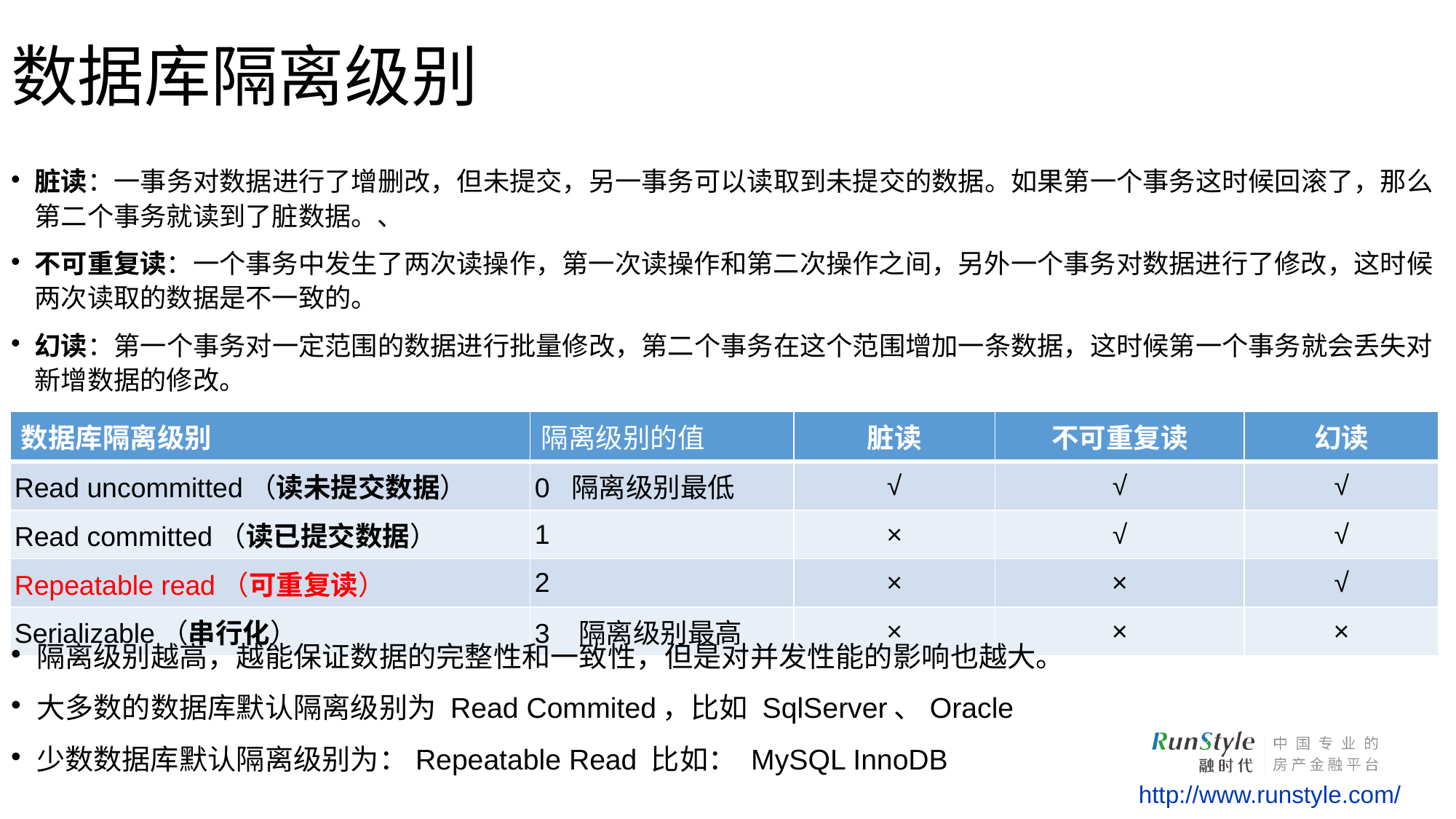

# 数据库隔离级别
脏读：一事务对数据进行了增删改，但未提交，另一事务可以读取到未提交的数据。如果第一个事务这时候回滚了，那么第二个事务就读到了脏数据。、
不可重复读：一个事务中发生了两次读操作，第一次读操作和第二次操作之间，另外一个事务对数据进行了修改，这时候两次读取的数据是不一致的。
幻读：第一个事务对一定范围的数据进行批量修改，第二个事务在这个范围增加一条数据，这时候第一个事务就会丢失对新增数据的修改。
| 数据库隔离级别 | 隔离级别的值 | 脏读 | 不可重复读 | 幻读 |
| --- | --- | --- | --- | --- |
| Read uncommitted（读未提交数据） | 0 隔离级别最低 | √ | √ | √ |
| Read committed（读已提交数据） | 1 | × | √ | √ |
| Repeatable read（可重复读） | 2 | × | × | √ |
| Serializable（串行化） | 3 隔离级别最高 | × | × | × |
隔离级别越高，越能保证数据的完整性和一致性，但是对并发性能的影响也越大。
大多数的数据库默认隔离级别为 Read Commited，比如 SqlServer、Oracle
少数数据库默认隔离级别为：Repeatable Read 比如： MySQL InnoDB